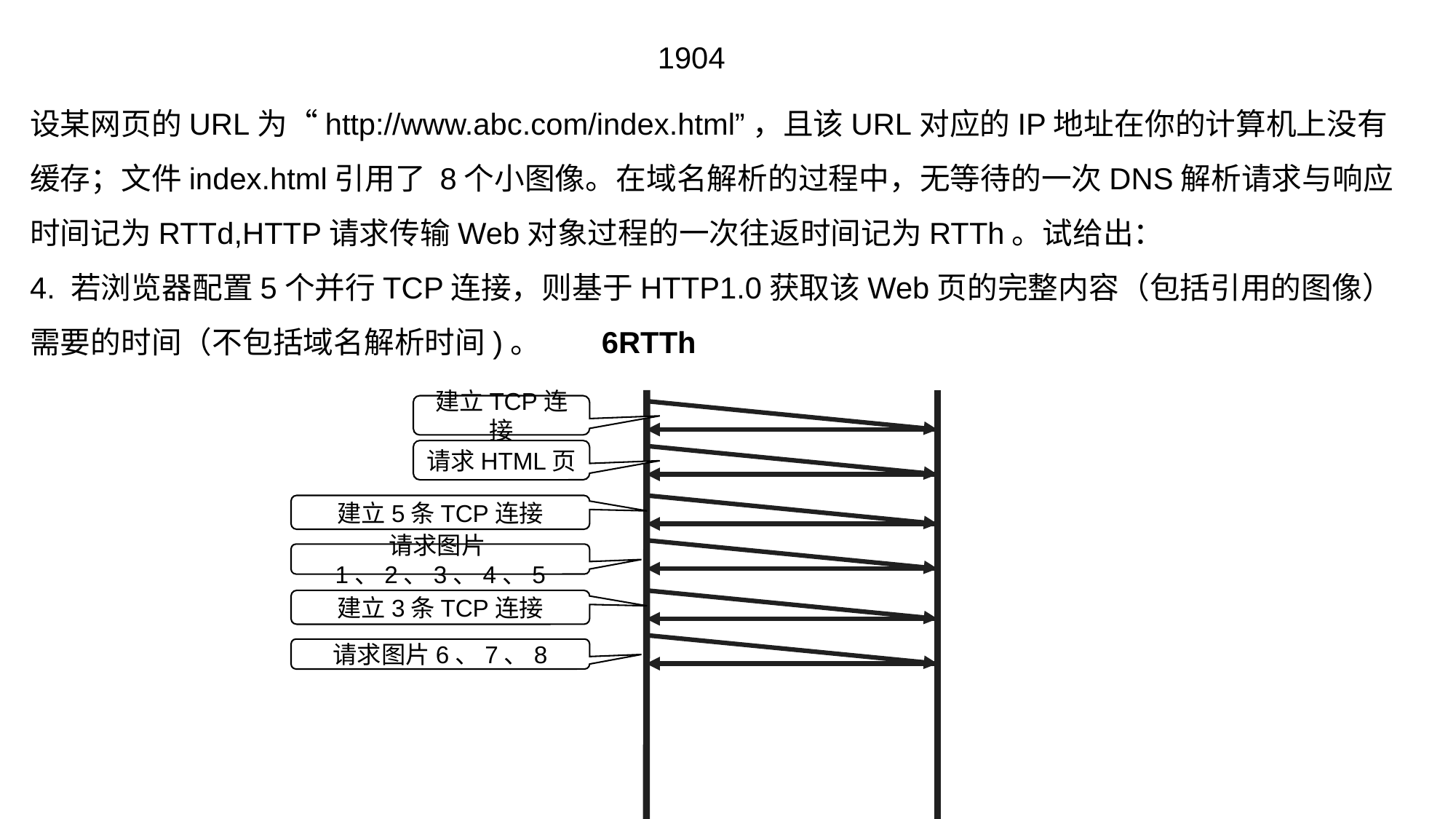

1904
设某网页的URL为“http://www.abc.com/index.html”，且该URL对应的IP地址在你的计算机上没有缓存；文件index.html引用了 8个小图像。在域名解析的过程中，无等待的一次DNS解析请求与响应时间记为RTTd,HTTP请求传输Web对象过程的一次往返时间记为RTTh。试给出：
4. 若浏览器配置5个并行TCP连接，则基于HTTP1.0获取该Web页的完整内容（包括引用的图像）需要的时间（不包括域名解析时间)。        6RTTh
建立TCP连接
请求HTML页
建立5条TCP连接
请求图片1、2、3、4、5
建立3条TCP连接
请求图片6、7、8